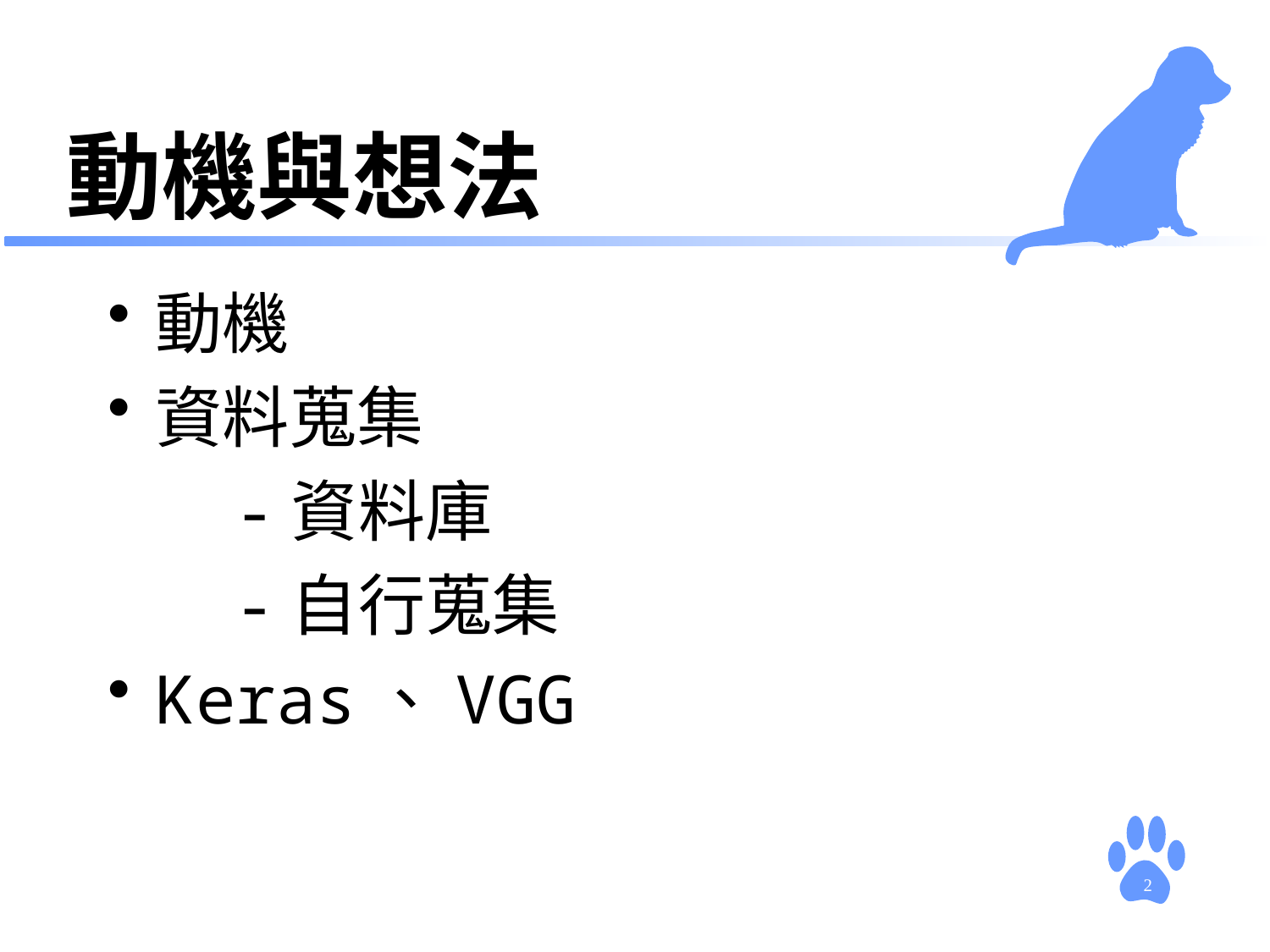

動機與想法
動機
資料蒐集
	-資料庫
	-自行蒐集
Keras、VGG
2